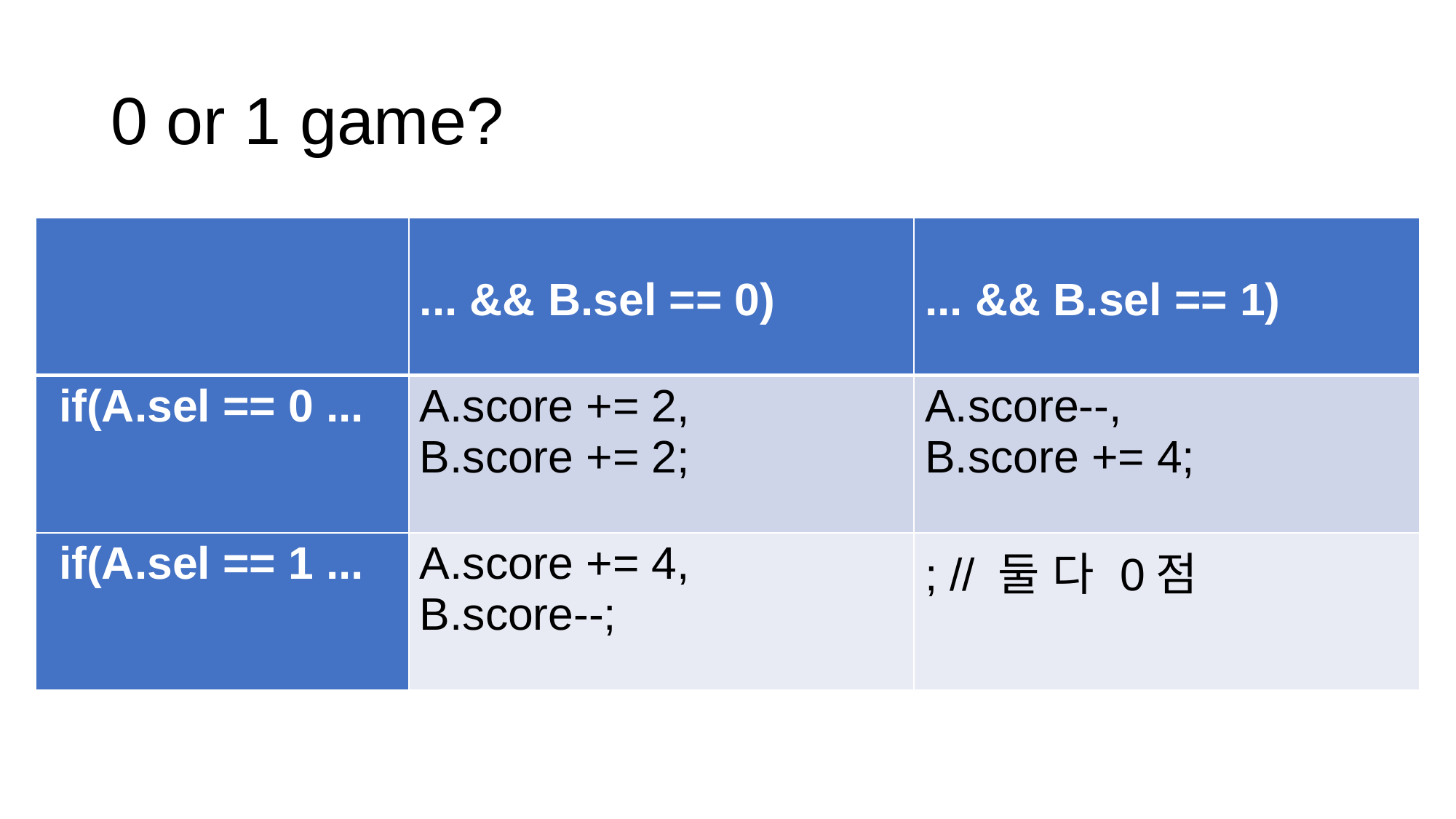

# 0 or 1 game?
|  | ... && B.sel == 0) | ... && B.sel == 1) |
| --- | --- | --- |
| if(A.sel == 0 ... | A.score += 2, B.score += 2; | A.score--, B.score += 4; |
| if(A.sel == 1 ... | A.score += 4, B.score--; | ; // 둘 다 0점 |